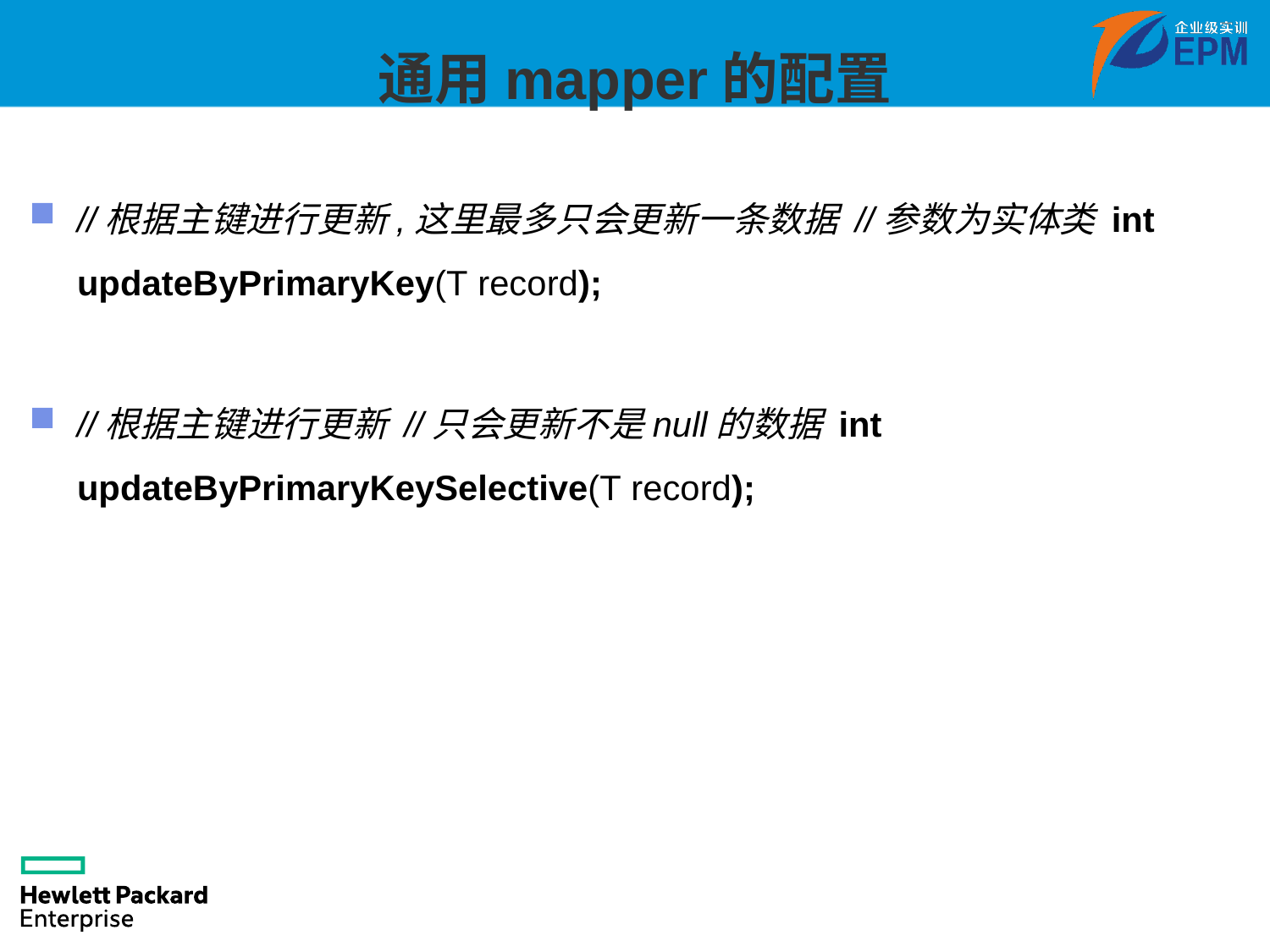

# 通用mapper的配置
//根据主键进行更新,这里最多只会更新一条数据 //参数为实体类 int updateByPrimaryKey(T record);

//根据主键进行更新 //只会更新不是null的数据 int updateByPrimaryKeySelective(T record);